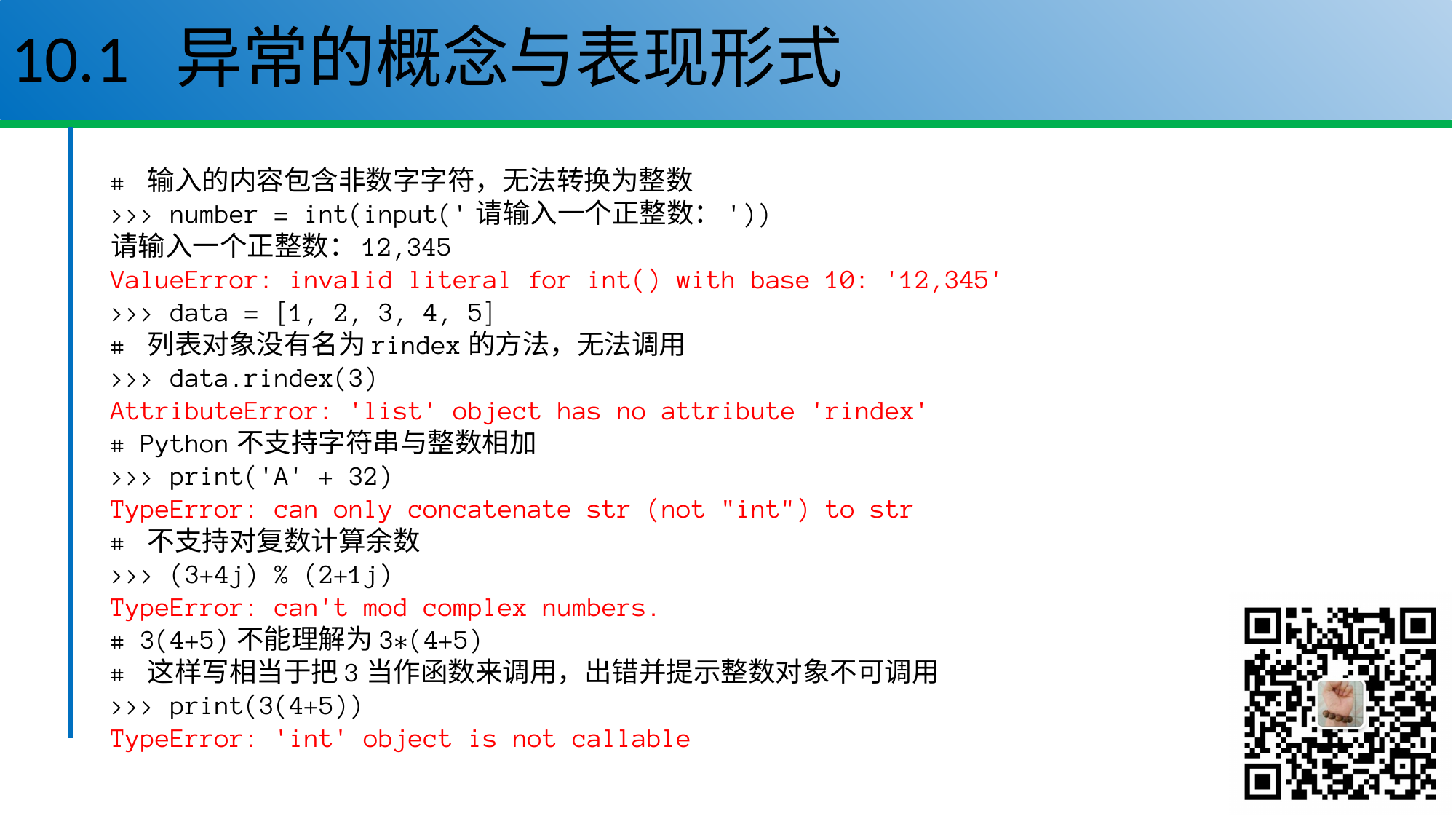

# 10.1  异常的概念与表现形式
# 输入的内容包含非数字字符，无法转换为整数
>>> number = int(input('请输入一个正整数：'))
请输入一个正整数：12,345
ValueError: invalid literal for int() with base 10: '12,345'
>>> data = [1, 2, 3, 4, 5]
# 列表对象没有名为rindex的方法，无法调用
>>> data.rindex(3)
AttributeError: 'list' object has no attribute 'rindex'
# Python不支持字符串与整数相加
>>> print('A' + 32)
TypeError: can only concatenate str (not "int") to str
# 不支持对复数计算余数
>>> (3+4j) % (2+1j)
TypeError: can't mod complex numbers.
# 3(4+5)不能理解为3*(4+5)
# 这样写相当于把3当作函数来调用，出错并提示整数对象不可调用
>>> print(3(4+5))
TypeError: 'int' object is not callable
11